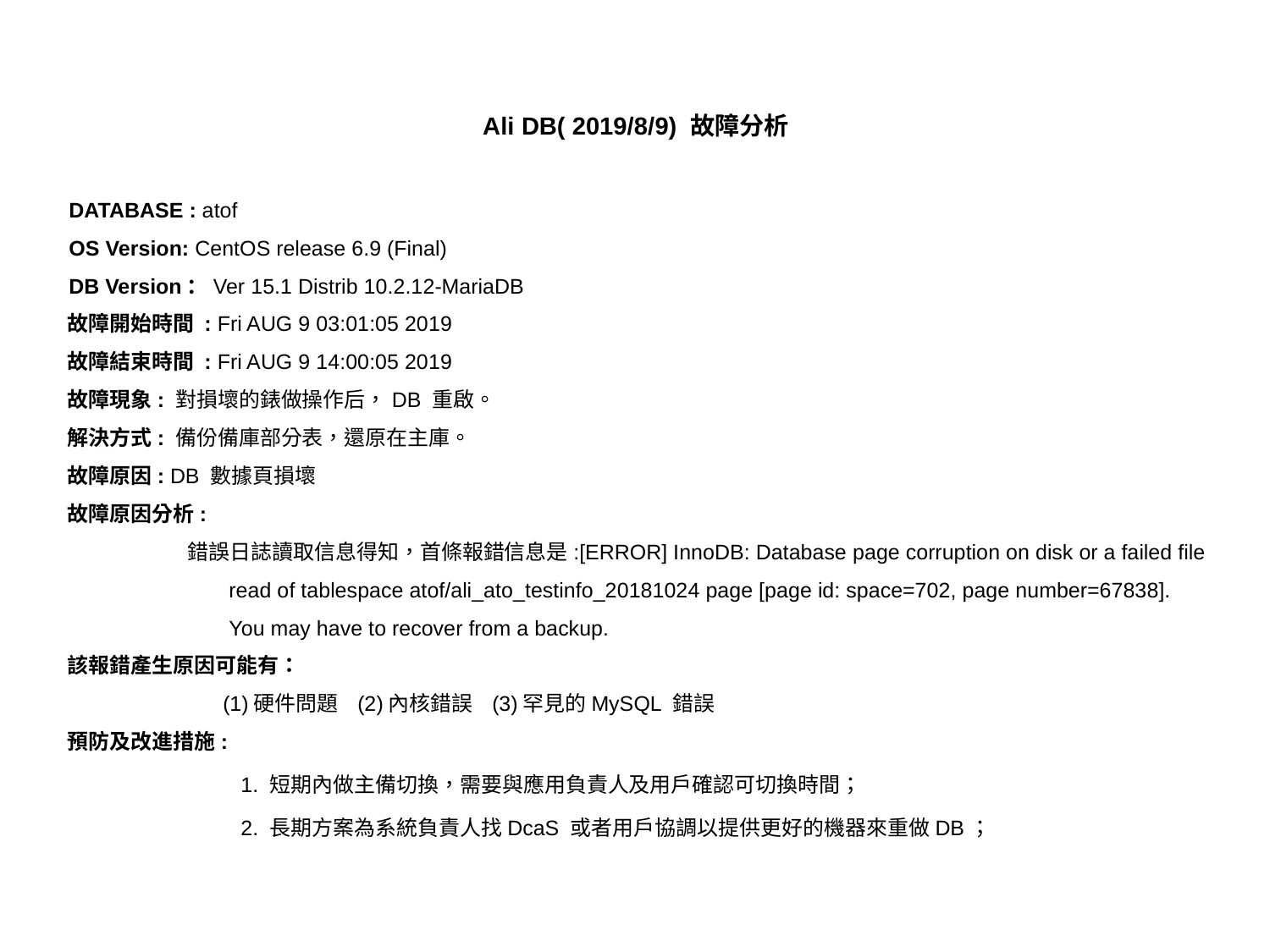

Ali DB( 2019/8/9) 故障分析

      DATABASE : atof
      OS Version: CentOS release 6.9 (Final)
      DB Version：Ver 15.1 Distrib 10.2.12-MariaDB
      故障開始時間 : Fri AUG 9 03:01:05 2019
      故障結束時間 : Fri AUG 9 14:00:05 2019
      故障現象: 對損壞的錶做操作后，DB 重啟。
      解決方式: 備份備庫部分表，還原在主庫。
      故障原因: DB 數據頁損壞
      故障原因分析:
                                錯誤日誌讀取信息得知，首條報錯信息是:[ERROR] InnoDB: Database page corruption on disk or a failed file
                                 read of tablespace atof/ali_ato_testinfo_20181024 page [page id: space=702, page number=67838].
                                 You may have to recover from a backup.
      該報錯產生原因可能有：
                                (1)硬件問題   (2)內核錯誤   (3)罕見的MySQL 錯誤
      預防及改進措施:
                                   1. 短期內做主備切換，需要與應用負責人及用戶確認可切換時間；
                                   2. 長期方案為系統負責人找DcaS 或者用戶協調以提供更好的機器來重做DB；